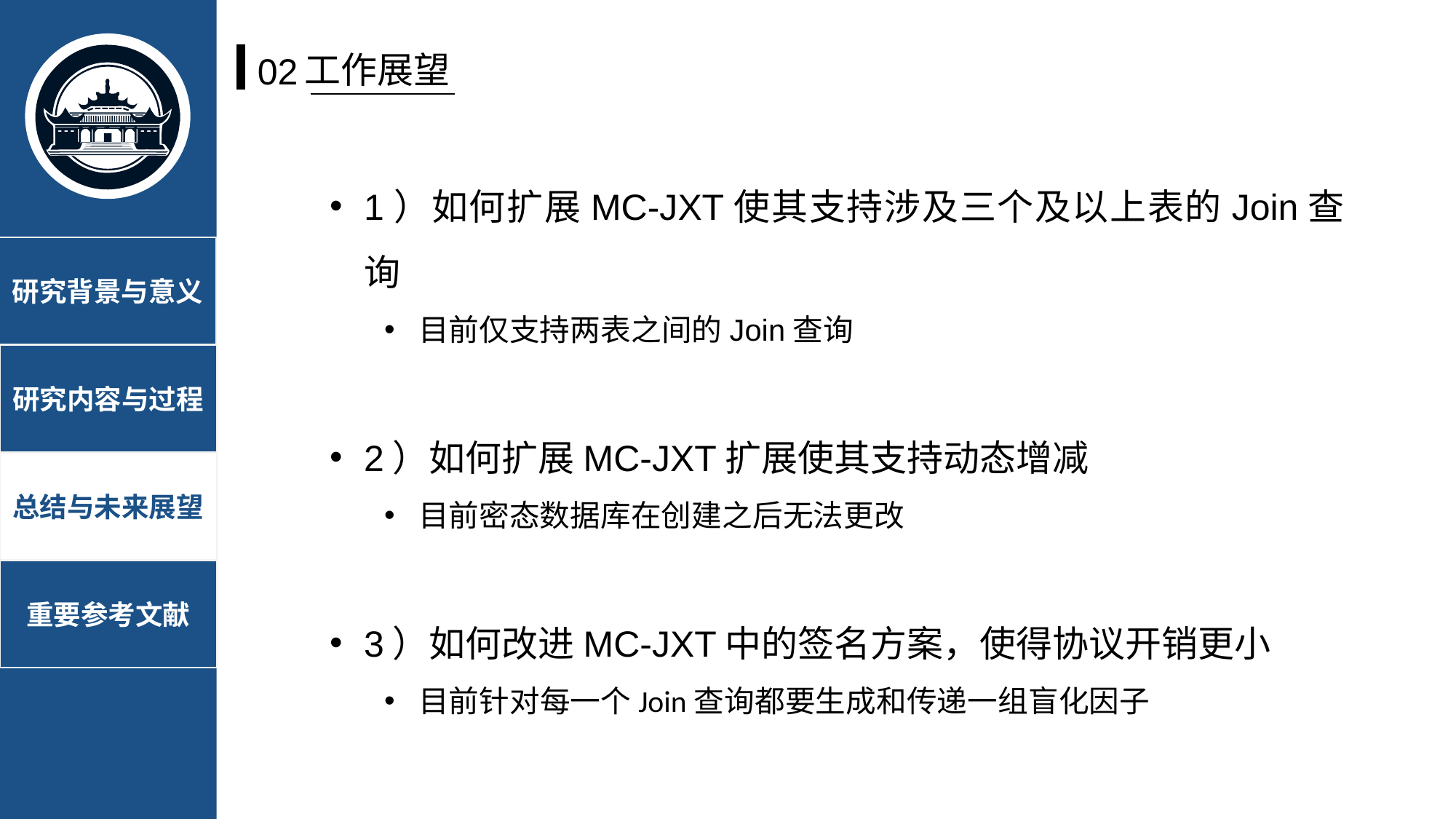

工作展望

02

1）如何扩展MC-JXT使其支持涉及三个及以上表的Join查询
目前仅支持两表之间的Join查询

2）如何扩展MC-JXT扩展使其支持动态增减
目前密态数据库在创建之后无法更改

3）如何改进MC-JXT中的签名方案，使得协议开销更小
目前针对每一个Join查询都要生成和传递一组盲化因子
研究背景与意义
研究内容与过程
总结与未来展望
重要参考文献